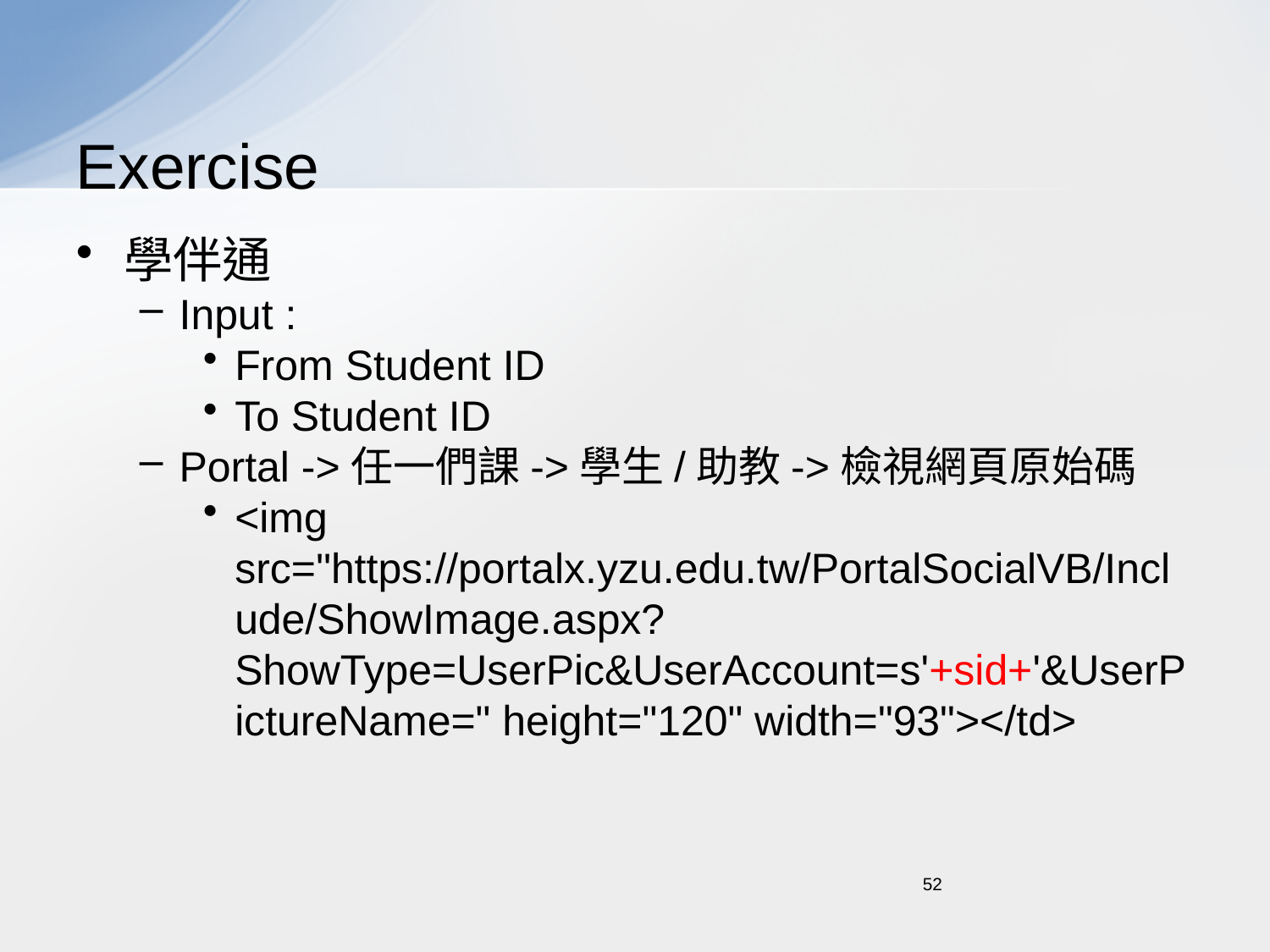

# Exercise
學伴通
Input :
From Student ID
To Student ID
Portal ->任一們課->學生/助教->檢視網頁原始碼
<img src="https://portalx.yzu.edu.tw/PortalSocialVB/Include/ShowImage.aspx?ShowType=UserPic&UserAccount=s'+sid+'&UserPictureName=" height="120" width="93"></td>
52